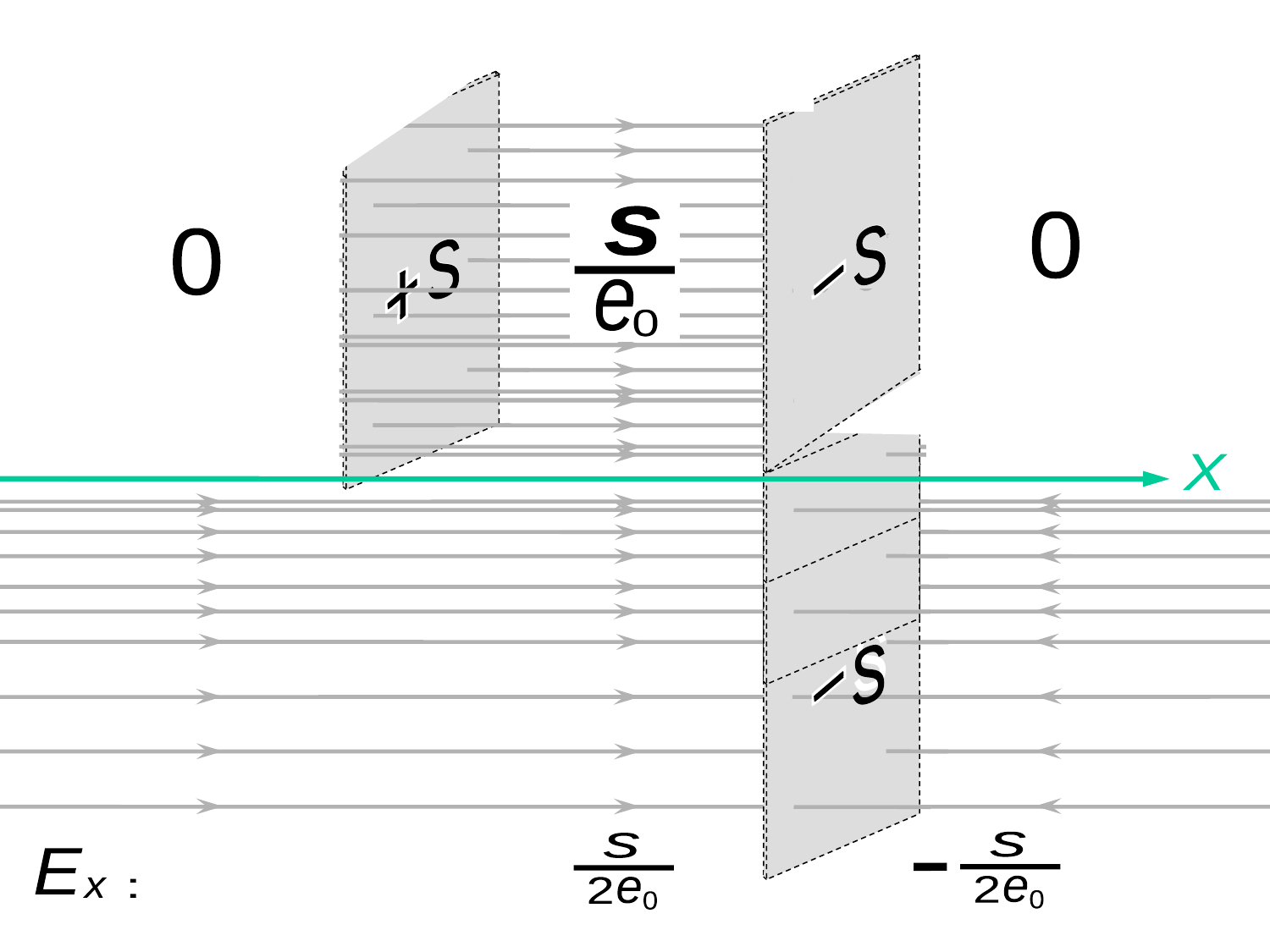

σ

ε
0
0
0

推广
σ

ε
0
2
σ

ε
0
2
E
x
:

σ

ε
0
2
σ

ε
0
2
σ

ε
0
2

σ

ε
0
2
+

σ
σ

σ

σ

σ
σ

σ
σ

X

σ
σ

σ

ε
0
2
σ

ε
0
2
E
x
: